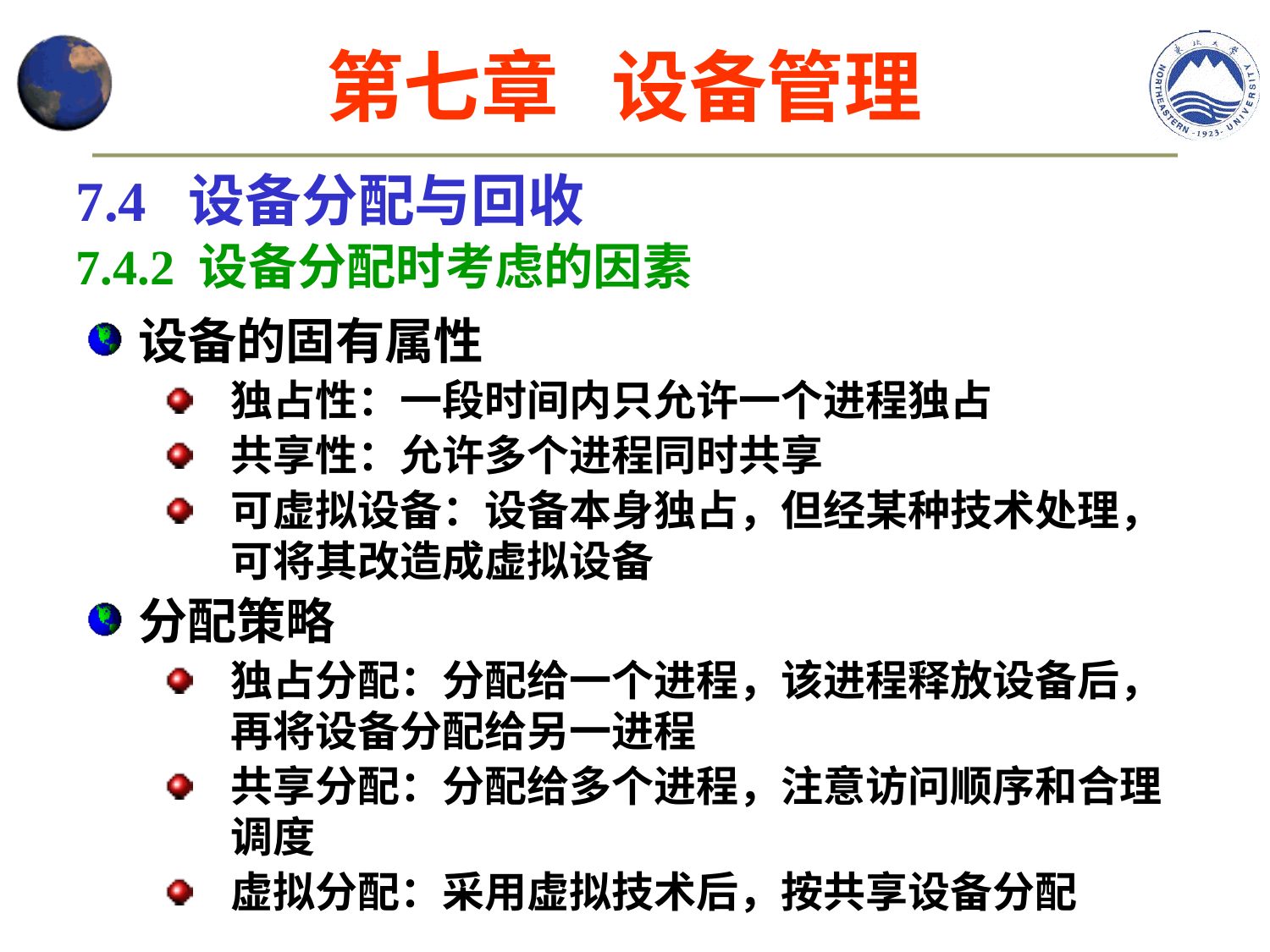

第七章   设备管理
7.4  设备分配与回收
7.4.2 设备分配时考虑的因素
设备的固有属性
独占性：一段时间内只允许一个进程独占
共享性：允许多个进程同时共享
可虚拟设备：设备本身独占，但经某种技术处理，可将其改造成虚拟设备
分配策略
独占分配：分配给一个进程，该进程释放设备后，再将设备分配给另一进程
共享分配：分配给多个进程，注意访问顺序和合理调度
虚拟分配：采用虚拟技术后，按共享设备分配